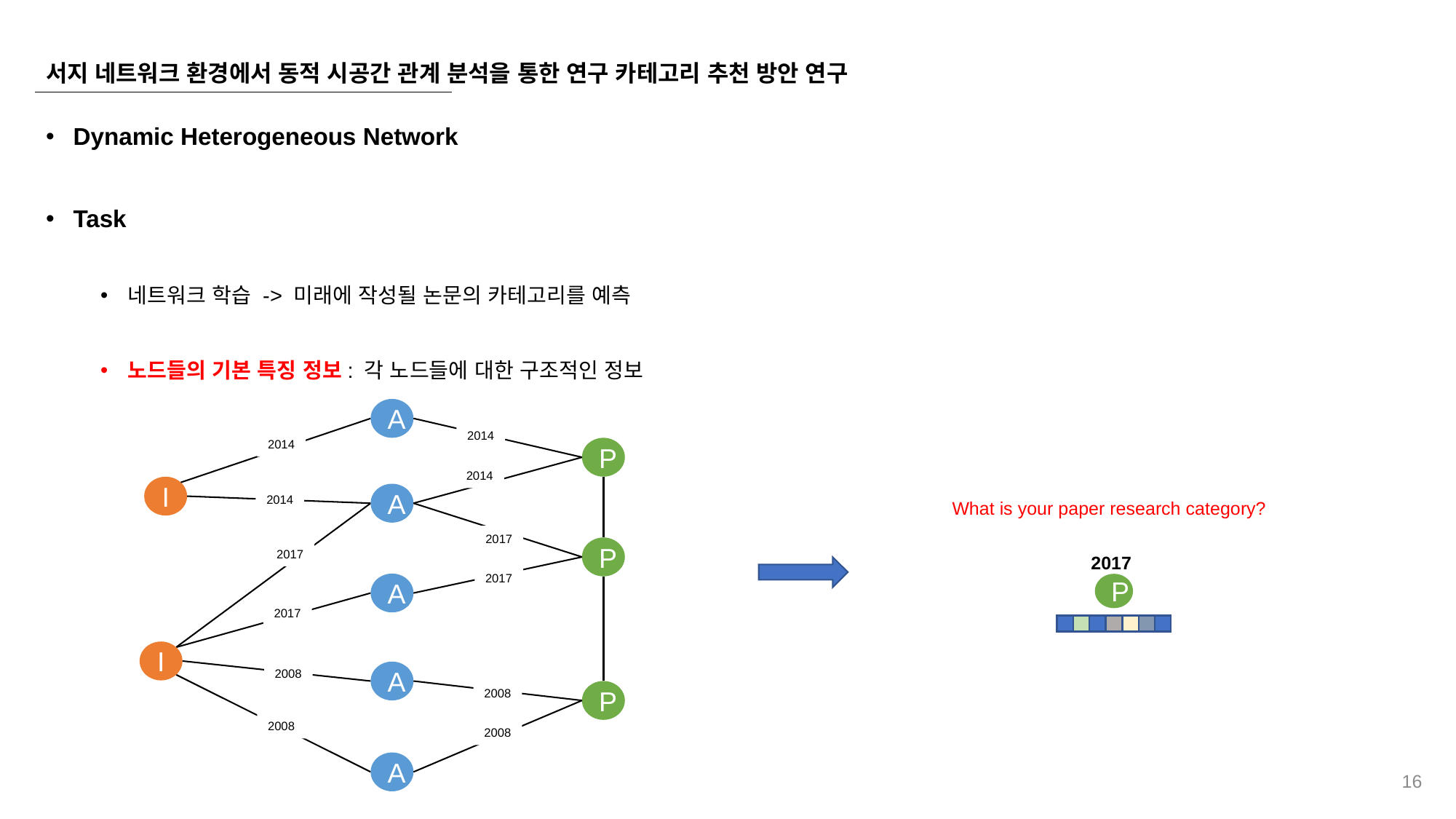

# 서지 네트워크 환경에서 동적 시공간 관계 분석을 통한 연구 카테고리 추천 방안 연구
Dynamic Heterogeneous Network

Task

네트워크 학습 -> 미래에 작성될 논문의 카테고리를 예측

노드들의 기본 특징 정보: 각 노드들에 대한 구조적인 정보
A
2014
2014
P
2014
I
A
2014
2017
P
2017
2017
A
2017
I
2008
A
2008
P
2008
2008
A
What is your paper research category?
2017

P
16